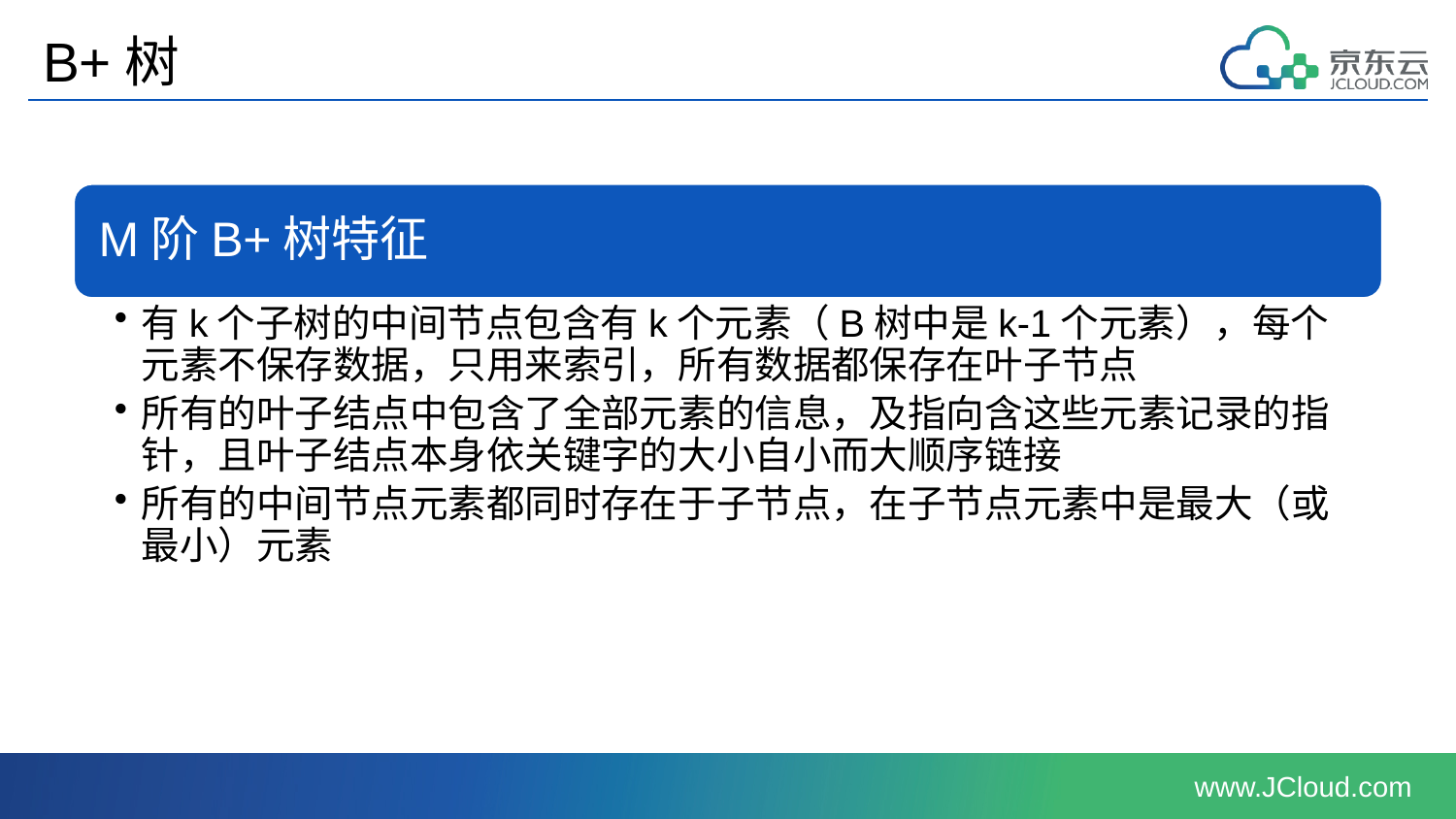

# B+树
M阶B+树特征
有k个子树的中间节点包含有k个元素（B树中是k-1个元素），每个元素不保存数据，只用来索引，所有数据都保存在叶子节点
所有的叶子结点中包含了全部元素的信息，及指向含这些元素记录的指针，且叶子结点本身依关键字的大小自小而大顺序链接
所有的中间节点元素都同时存在于子节点，在子节点元素中是最大（或最小）元素